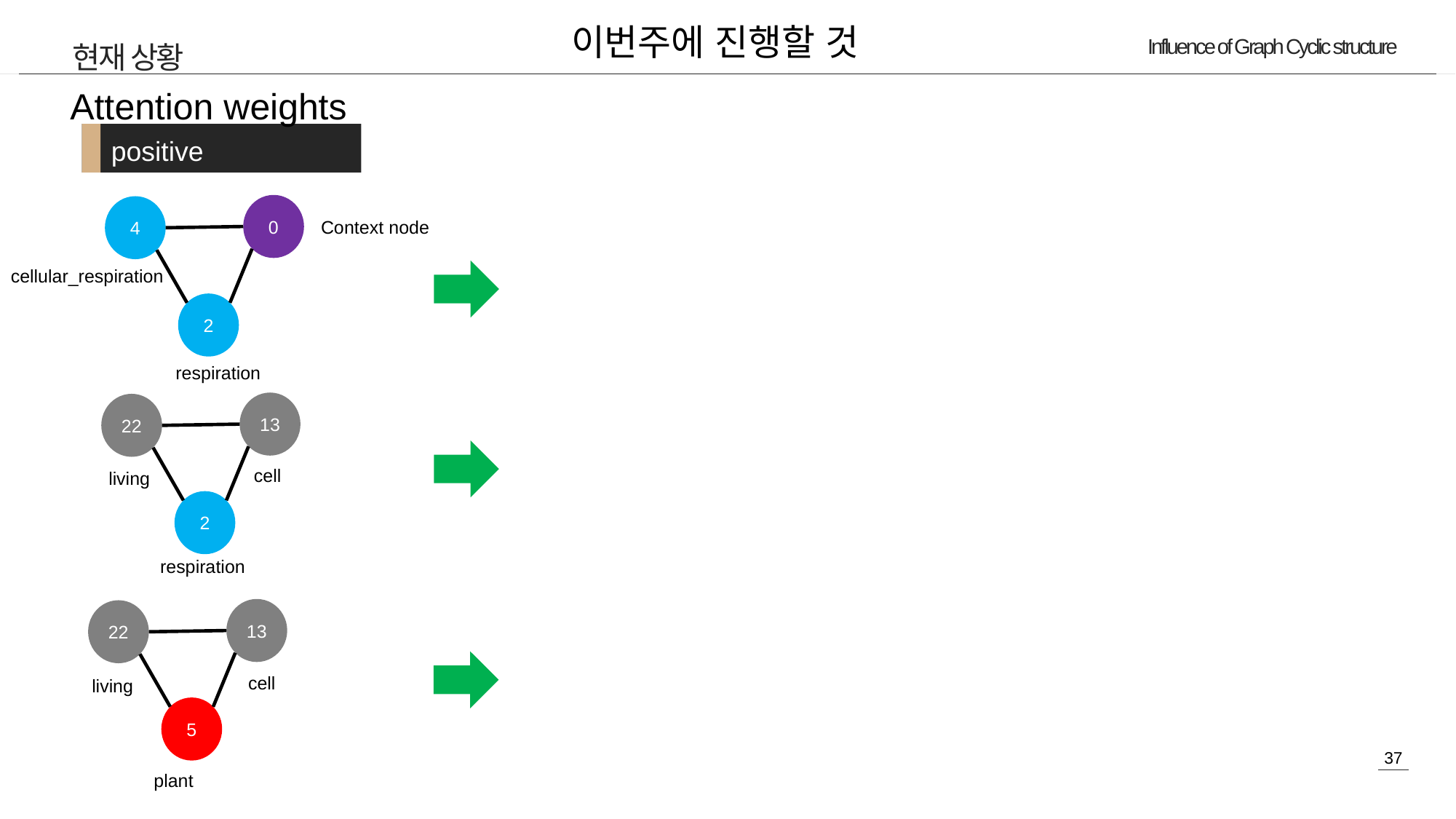

현재 상황
이번주에 진행할 것
Attention weights

positive
0
4
Context node
cellular_respiration

2
respiration
13
22

cell
living
2
respiration
13
22

cell
living
5
plant